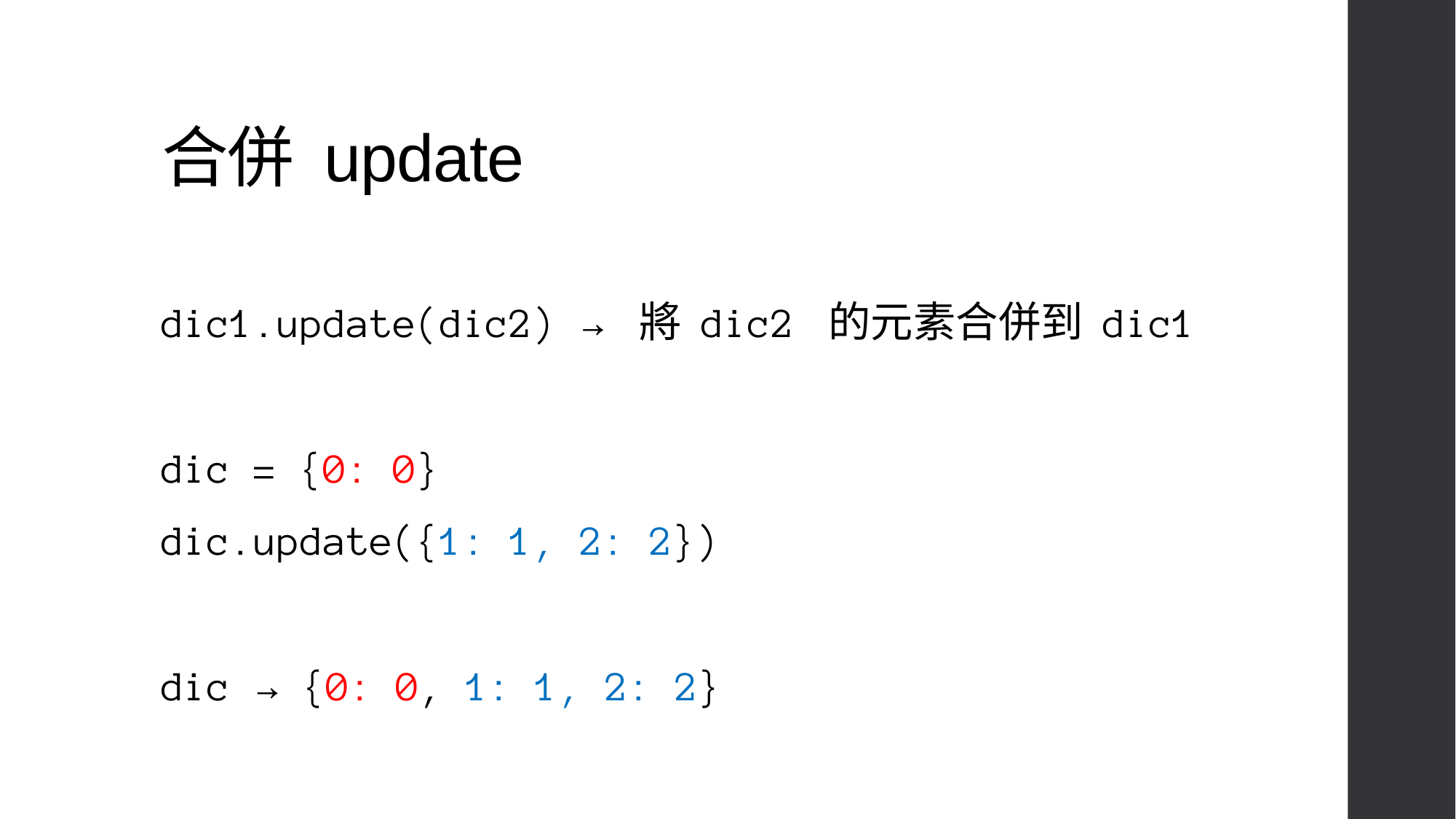

# 合併 update

dic1.update(dic2) → 將 dic2 的元素合併到 dic1

dic = {0: 0}
dic.update({1: 1, 2: 2})

dic → {0: 0, 1: 1, 2: 2}